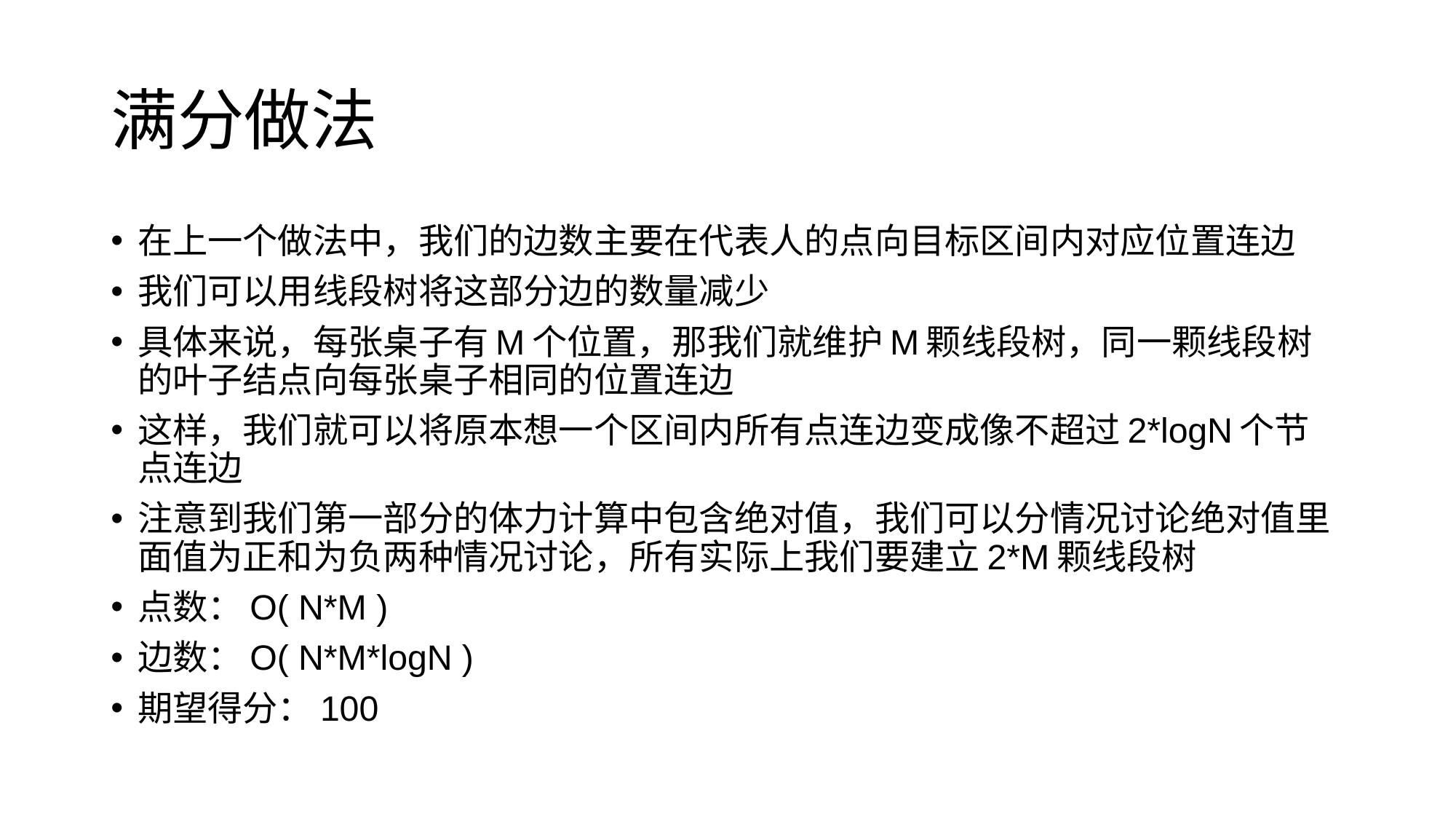

# 满分做法
在上一个做法中，我们的边数主要在代表人的点向目标区间内对应位置连边
我们可以用线段树将这部分边的数量减少
具体来说，每张桌子有M个位置，那我们就维护M颗线段树，同一颗线段树的叶子结点向每张桌子相同的位置连边
这样，我们就可以将原本想一个区间内所有点连边变成像不超过2*logN个节点连边
注意到我们第一部分的体力计算中包含绝对值，我们可以分情况讨论绝对值里面值为正和为负两种情况讨论，所有实际上我们要建立2*M颗线段树
点数：O( N*M )
边数：O( N*M*logN )
期望得分：100